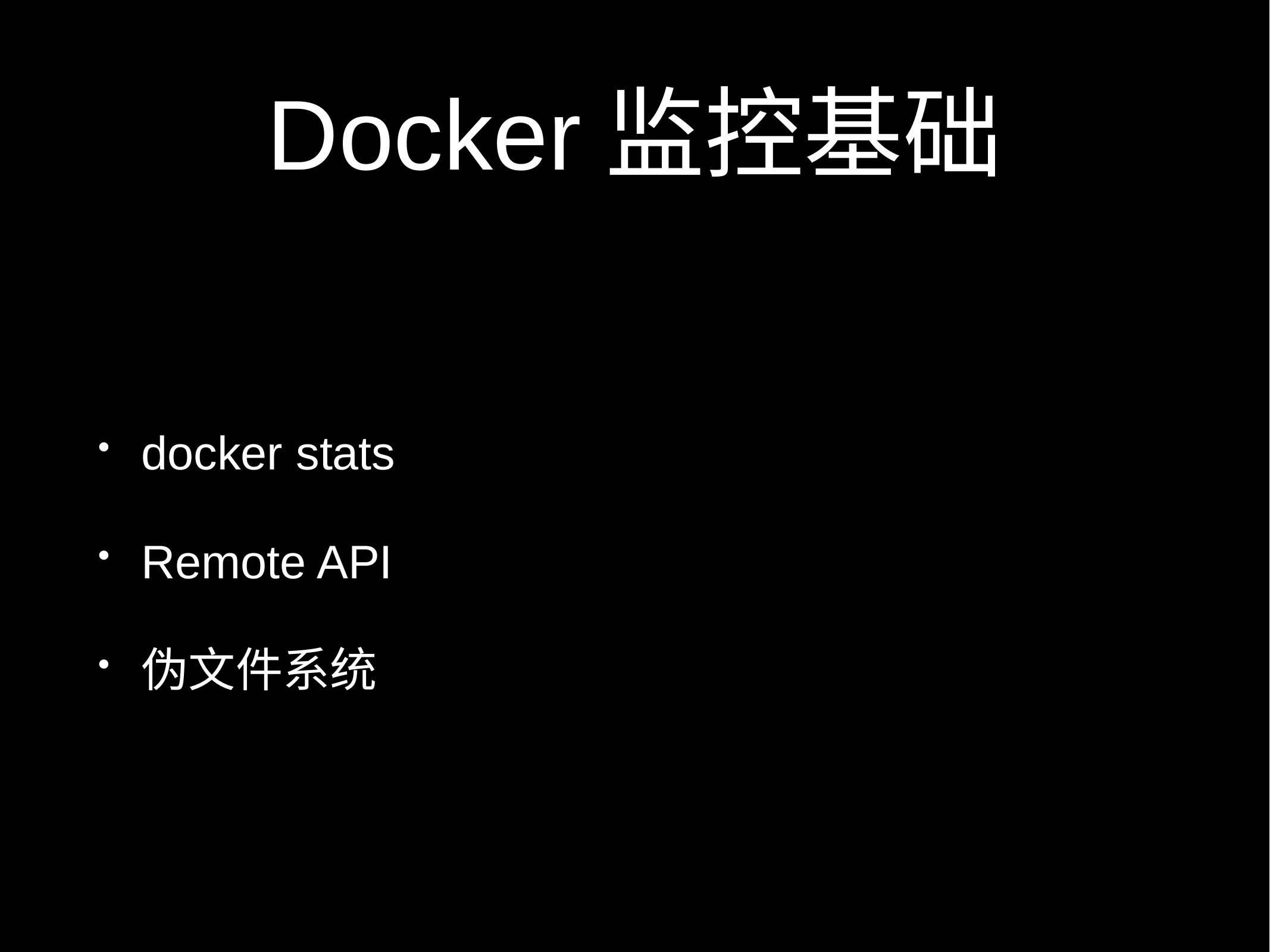

# Docker监控基础
docker stats
Remote API
伪文件系统